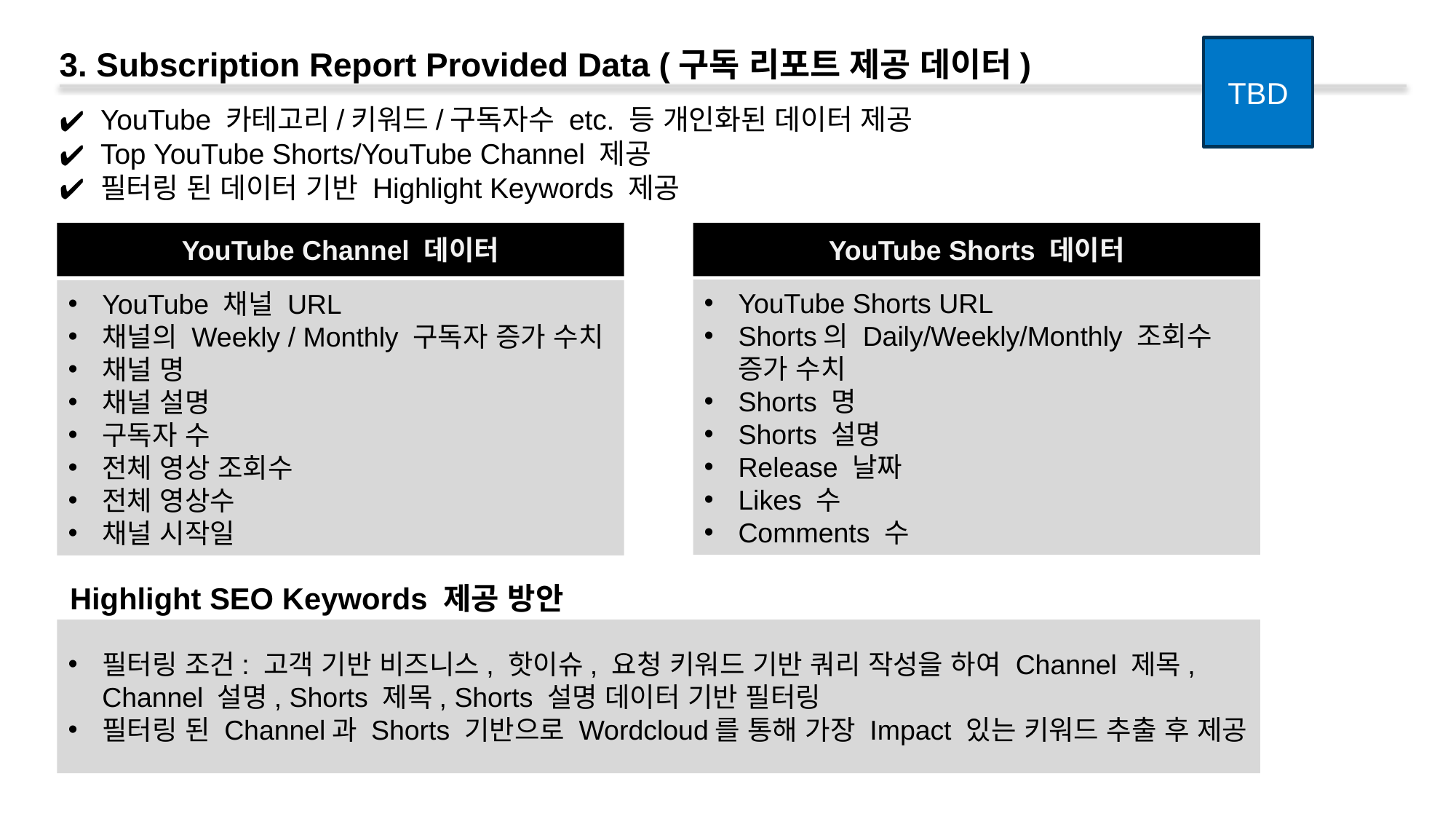

3. Subscription Report Provided Data (구독 리포트 제공 데이터)
TBD
YouTube 카테고리/키워드/구독자수 etc. 등 개인화된 데이터 제공
Top YouTube Shorts/YouTube Channel 제공
필터링 된 데이터 기반 Highlight Keywords 제공

YouTube Channel 데이터
YouTube Shorts 데이터
YouTube Shorts URL
Shorts의 Daily/Weekly/Monthly 조회수 증가 수치
Shorts 명
Shorts 설명
Release 날짜
Likes 수
Comments 수
YouTube 채널 URL
채널의 Weekly / Monthly 구독자 증가 수치
채널 명
채널 설명
구독자 수
전체 영상 조회수
전체 영상수
채널 시작일
Highlight SEO Keywords 제공 방안

필터링 조건: 고객 기반 비즈니스, 핫이슈, 요청 키워드 기반 쿼리 작성을 하여 Channel 제목, Channel 설명, Shorts 제목, Shorts 설명 데이터 기반 필터링
필터링 된 Channel과 Shorts 기반으로 Wordcloud를 통해 가장 Impact 있는 키워드 추출 후 제공